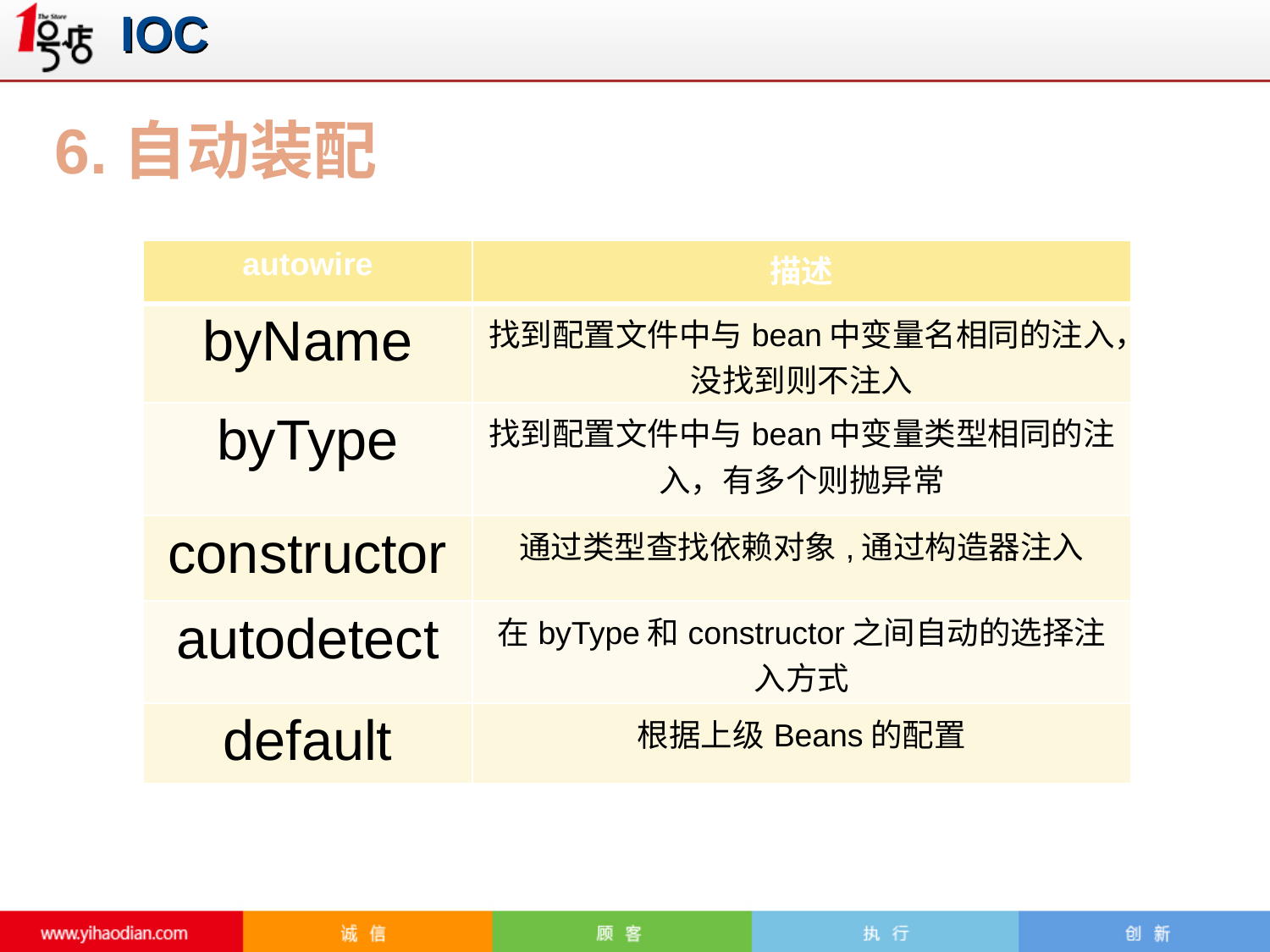

# IOC
6.自动装配
| autowire | 描述 |
| --- | --- |
| byName | 找到配置文件中与bean中变量名相同的注入，没找到则不注入 |
| byType | 找到配置文件中与bean中变量类型相同的注入，有多个则抛异常 |
| constructor | 通过类型查找依赖对象,通过构造器注入 |
| autodetect | 在byType和constructor之间自动的选择注入方式 |
| default | 根据上级Beans的配置 |